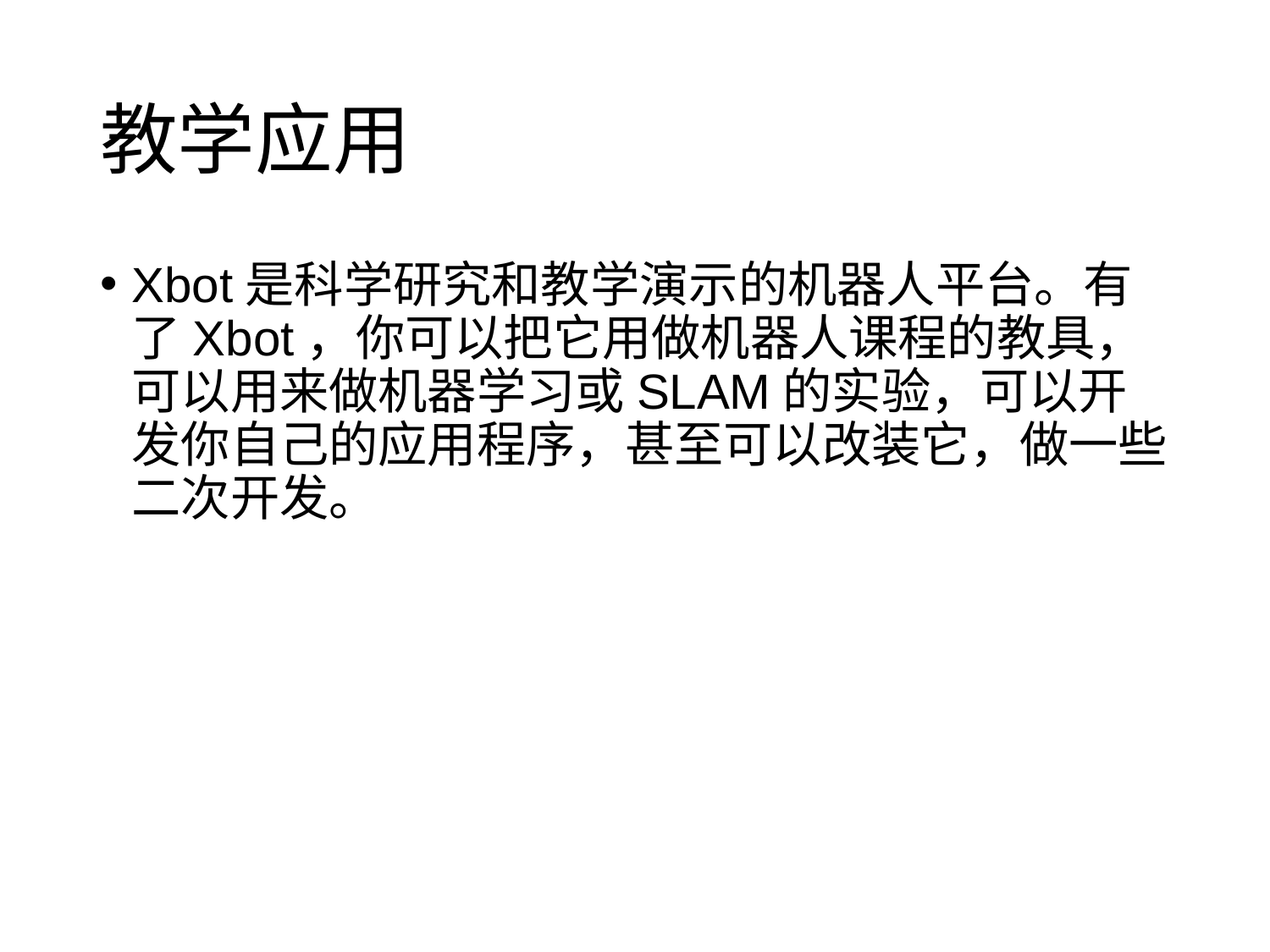

# 教学应用
Xbot是科学研究和教学演示的机器人平台。有了Xbot，你可以把它用做机器人课程的教具，可以用来做机器学习或SLAM的实验，可以开发你自己的应用程序，甚至可以改装它，做一些二次开发。